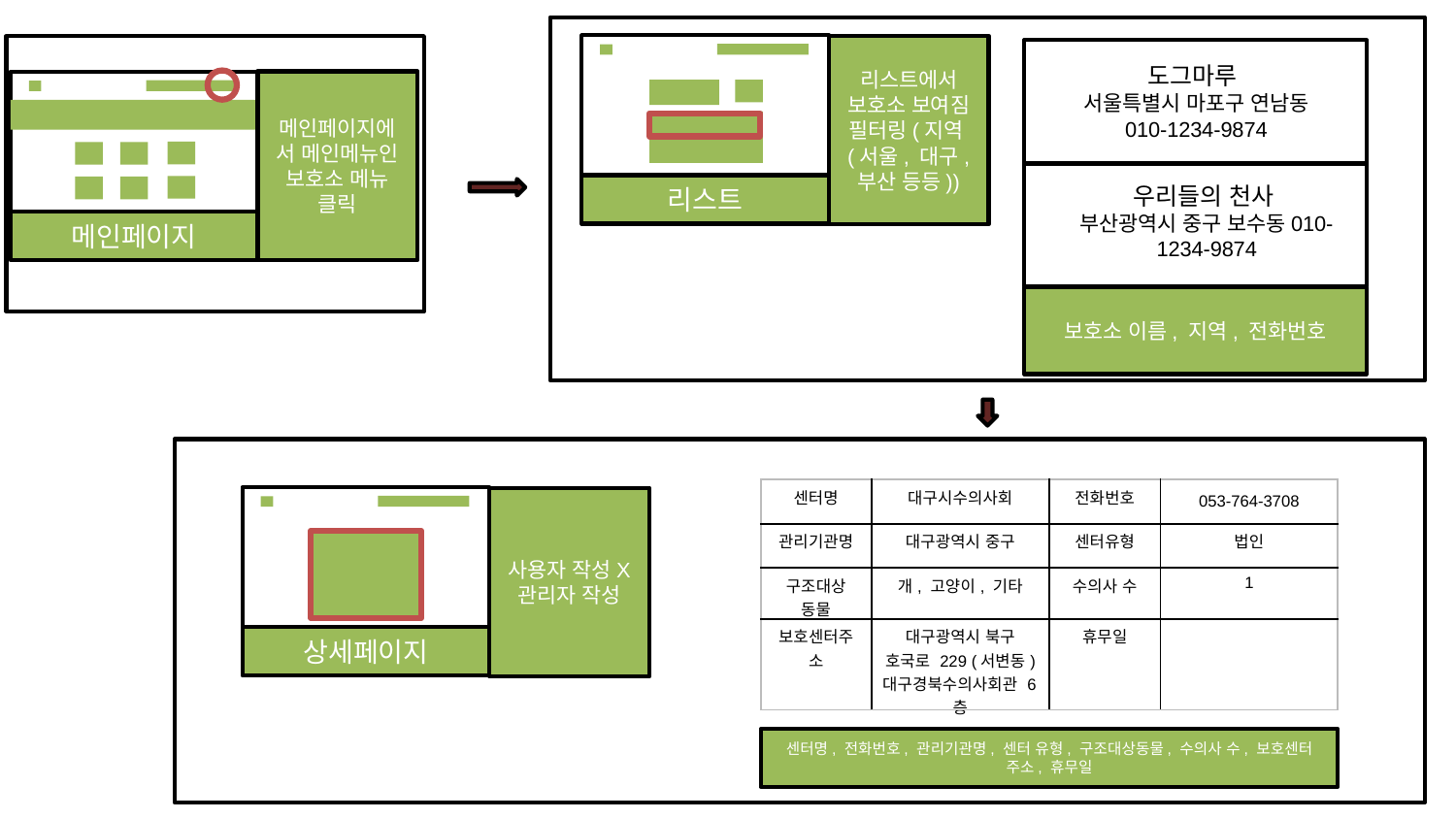

리스트에서 보호소 보여짐
필터링(지역(서울, 대구, 부산 등등))

리스트

도그마루
서울특별시 마포구 연남동
010-1234-9874

메인페이지에서 메인메뉴인 보호소 메뉴 클릭

메인페이지

우리들의 천사
부산광역시 중구 보수동010-1234-9874

보호소 이름, 지역, 전화번호

| 센터명 | 대구시수의사회 | 전화번호 | 053-764-3708 |
| --- | --- | --- | --- |
| 관리기관명 | 대구광역시 중구 | 센터유형 | 법인 |
| 구조대상 동물 | 개, 고양이, 기타 | 수의사 수 | 1 |
| 보호센터주소 | 대구광역시 북구 호국로 229 (서변동) 대구경북수의사회관 6층 | 휴무일 |  |

사용자 작성X
관리자 작성

상세페이지
센터명, 전화번호, 관리기관명, 센터 유형, 구조대상동물, 수의사 수, 보호센터 주소, 휴무일